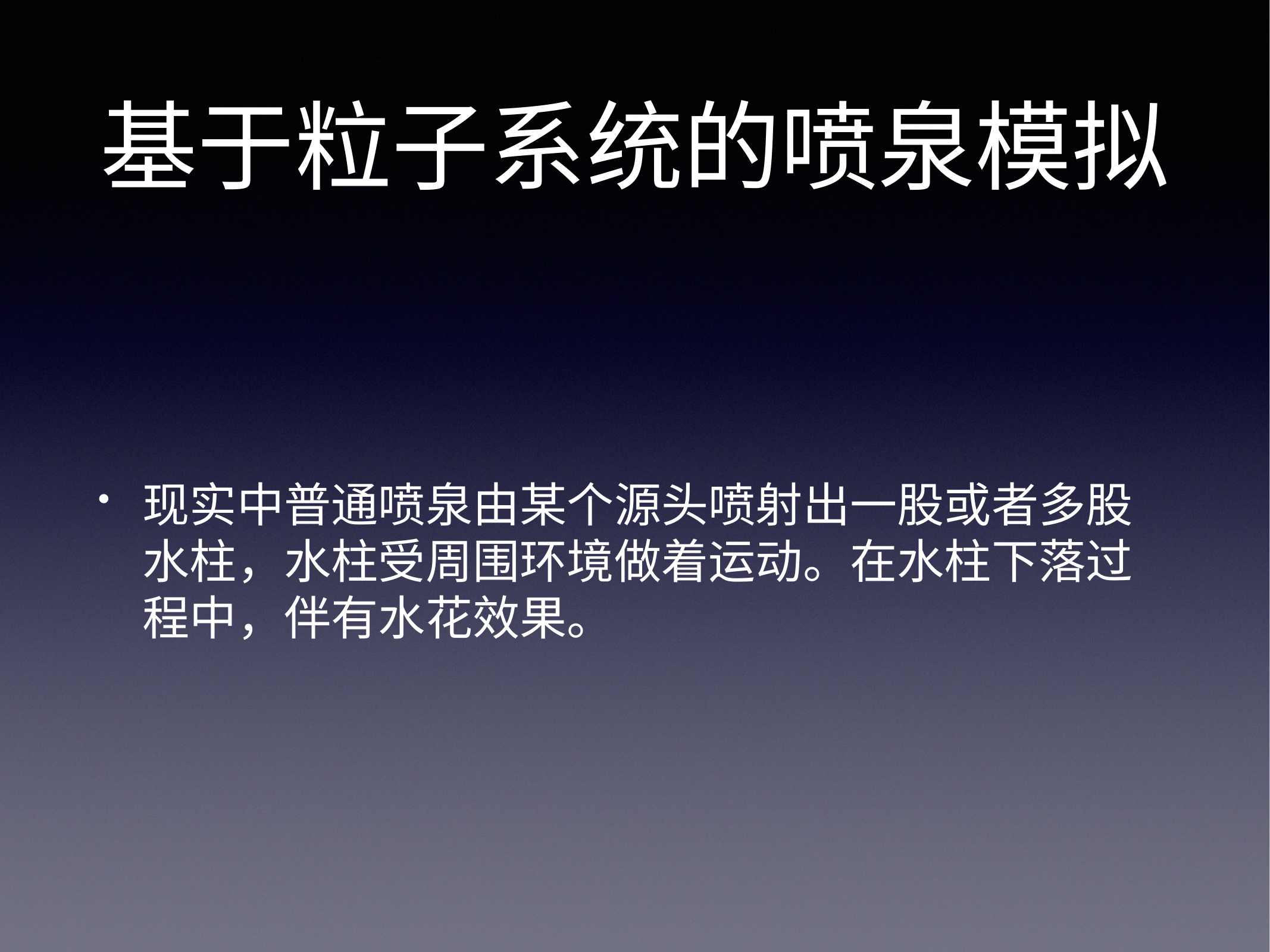

# 基于粒子系统的喷泉模拟
现实中普通喷泉由某个源头喷射出一股或者多股水柱，水柱受周围环境做着运动。在水柱下落过程中，伴有水花效果。